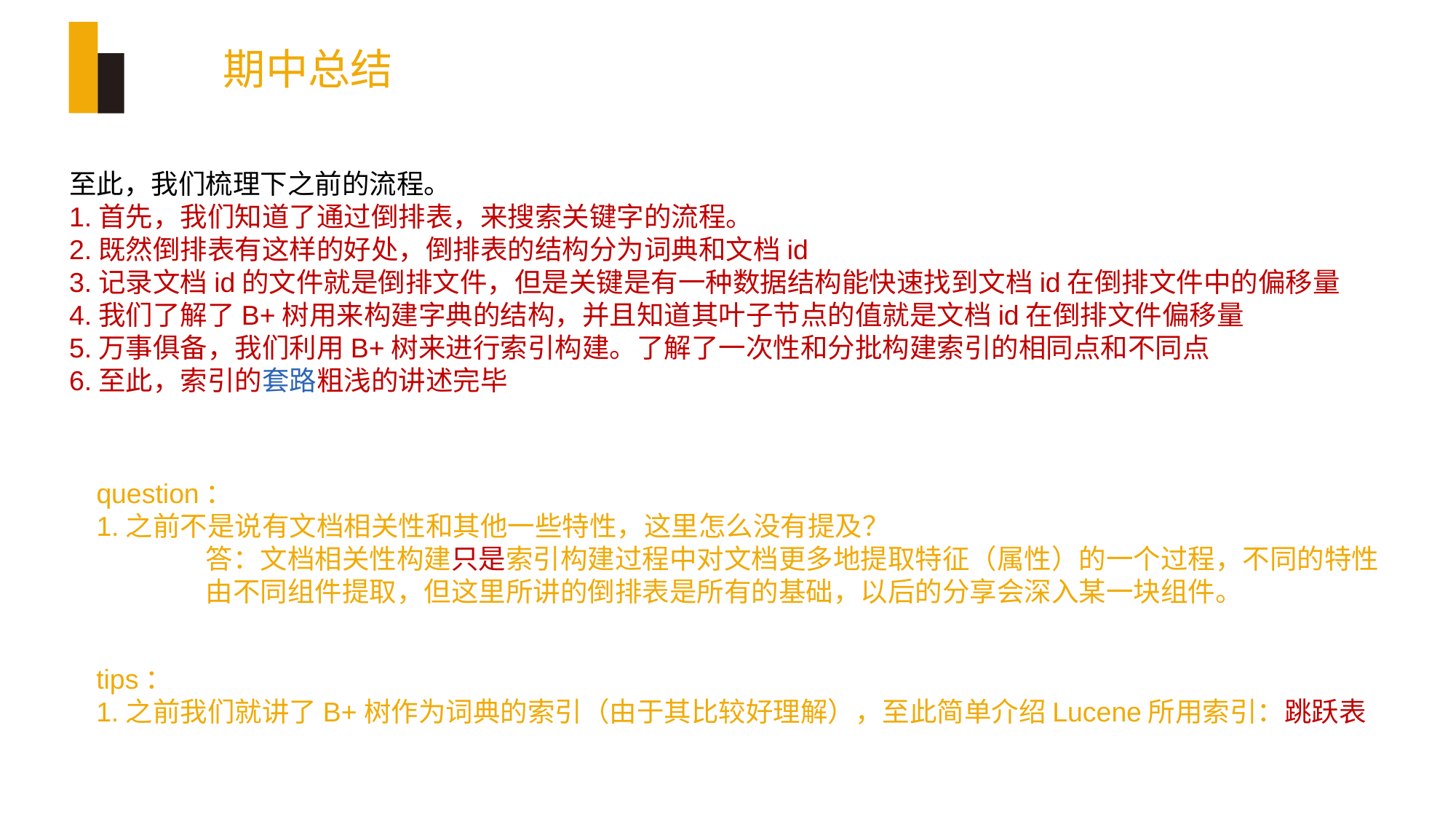

期中总结
至此，我们梳理下之前的流程。
1.首先，我们知道了通过倒排表，来搜索关键字的流程。
2.既然倒排表有这样的好处，倒排表的结构分为词典和文档id
3.记录文档id的文件就是倒排文件，但是关键是有一种数据结构能快速找到文档id在倒排文件中的偏移量
4.我们了解了B+树用来构建字典的结构，并且知道其叶子节点的值就是文档id在倒排文件偏移量
5.万事俱备，我们利用B+树来进行索引构建。了解了一次性和分批构建索引的相同点和不同点
6.至此，索引的套路粗浅的讲述完毕
question：
1.之前不是说有文档相关性和其他一些特性，这里怎么没有提及？
	答：文档相关性构建只是索引构建过程中对文档更多地提取特征（属性）的一个过程，不同的特性
	由不同组件提取，但这里所讲的倒排表是所有的基础，以后的分享会深入某一块组件。
tips：
1.之前我们就讲了B+树作为词典的索引（由于其比较好理解），至此简单介绍Lucene所用索引：跳跃表